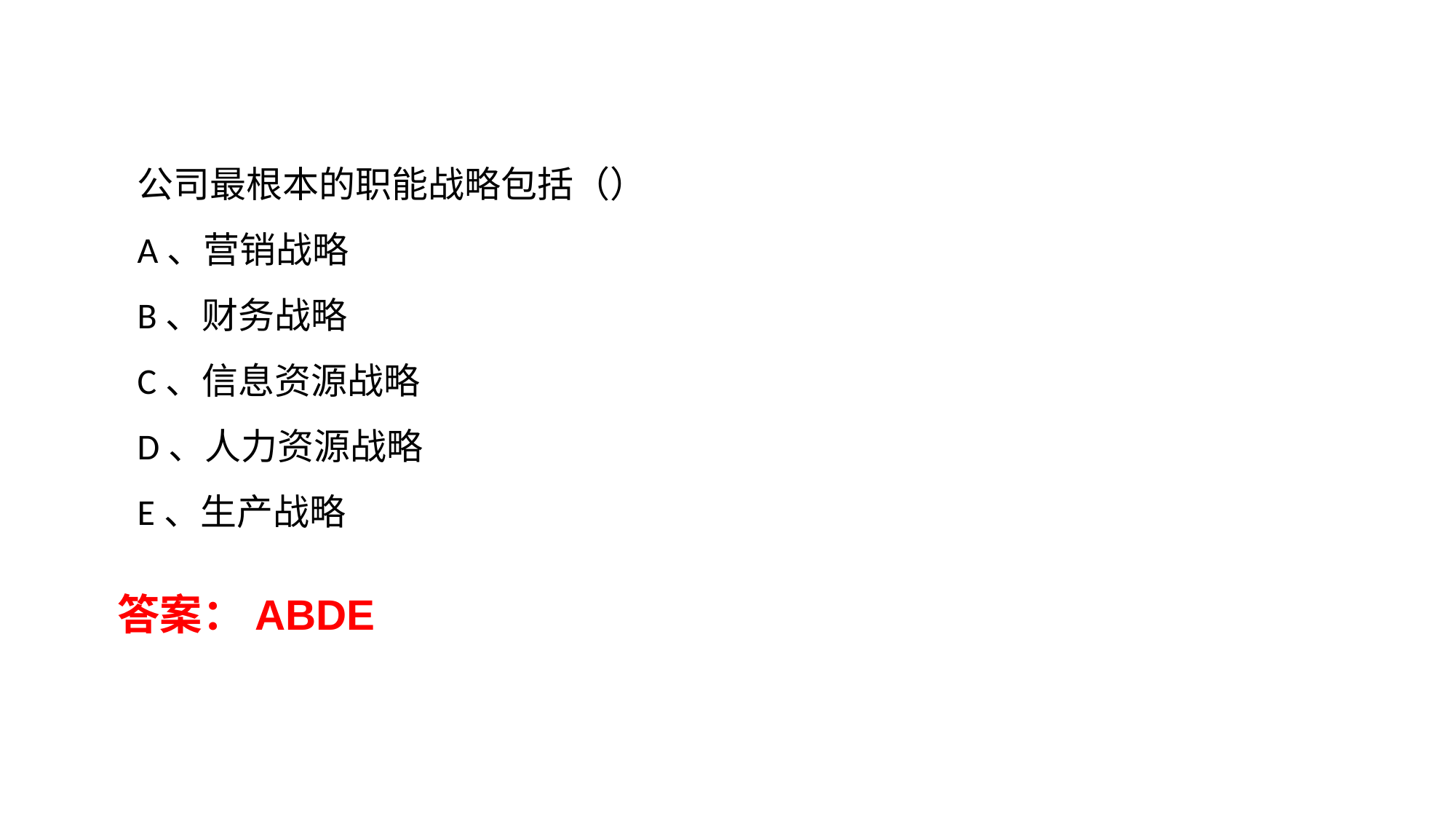

公司最根本的职能战略包括（）
A、营销战略
B、财务战略
C、信息资源战略
D、人力资源战略
E、生产战略
答案：ABDE